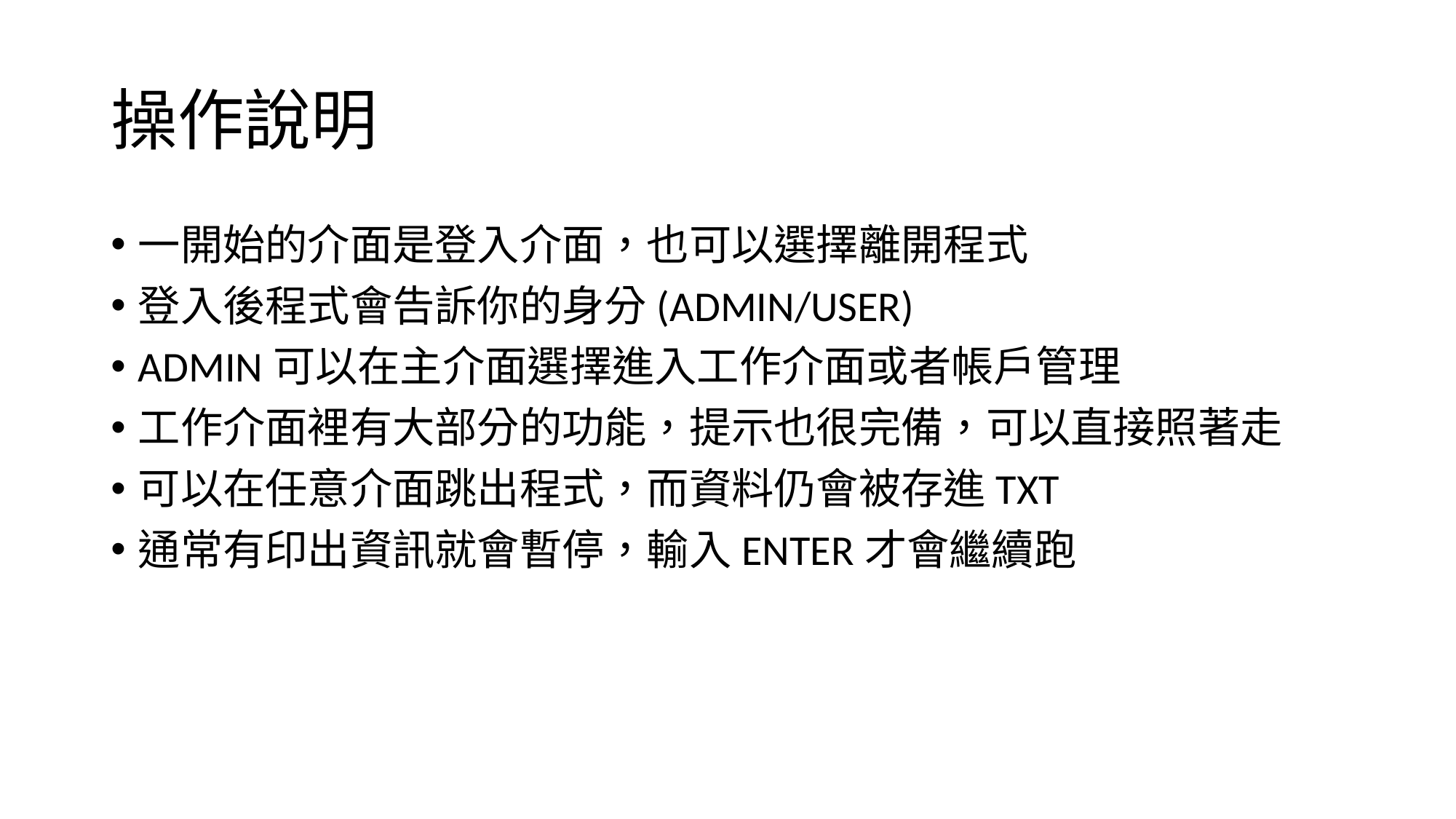

# 操作說明
一開始的介面是登入介面，也可以選擇離開程式
登入後程式會告訴你的身分(ADMIN/USER)
ADMIN可以在主介面選擇進入工作介面或者帳戶管理
工作介面裡有大部分的功能，提示也很完備，可以直接照著走
可以在任意介面跳出程式，而資料仍會被存進TXT
通常有印出資訊就會暫停，輸入ENTER才會繼續跑